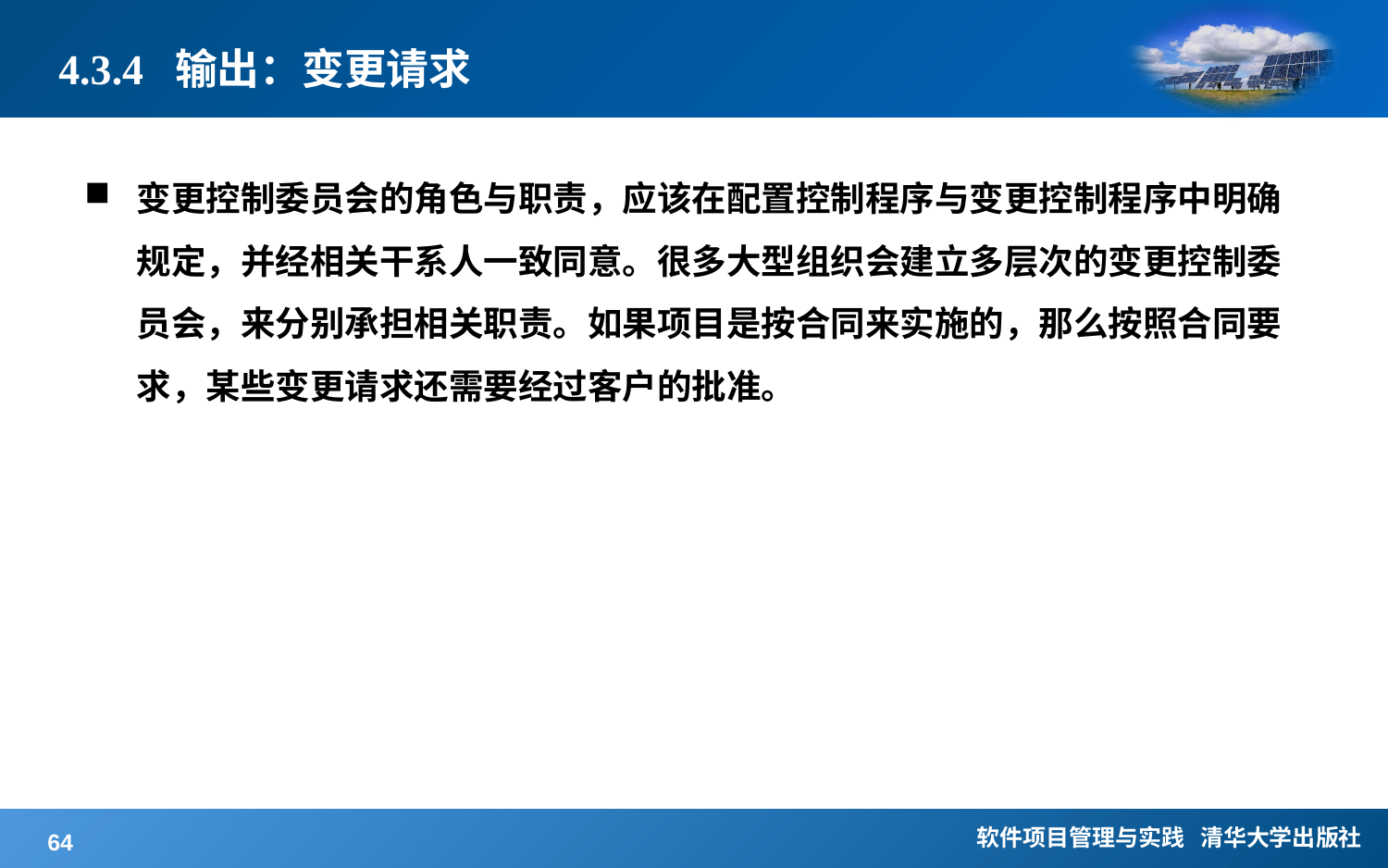

# 4.3.4  输出：变更请求
变更控制委员会的角色与职责，应该在配置控制程序与变更控制程序中明确规定，并经相关干系人一致同意。很多大型组织会建立多层次的变更控制委员会，来分别承担相关职责。如果项目是按合同来实施的，那么按照合同要求，某些变更请求还需要经过客户的批准。